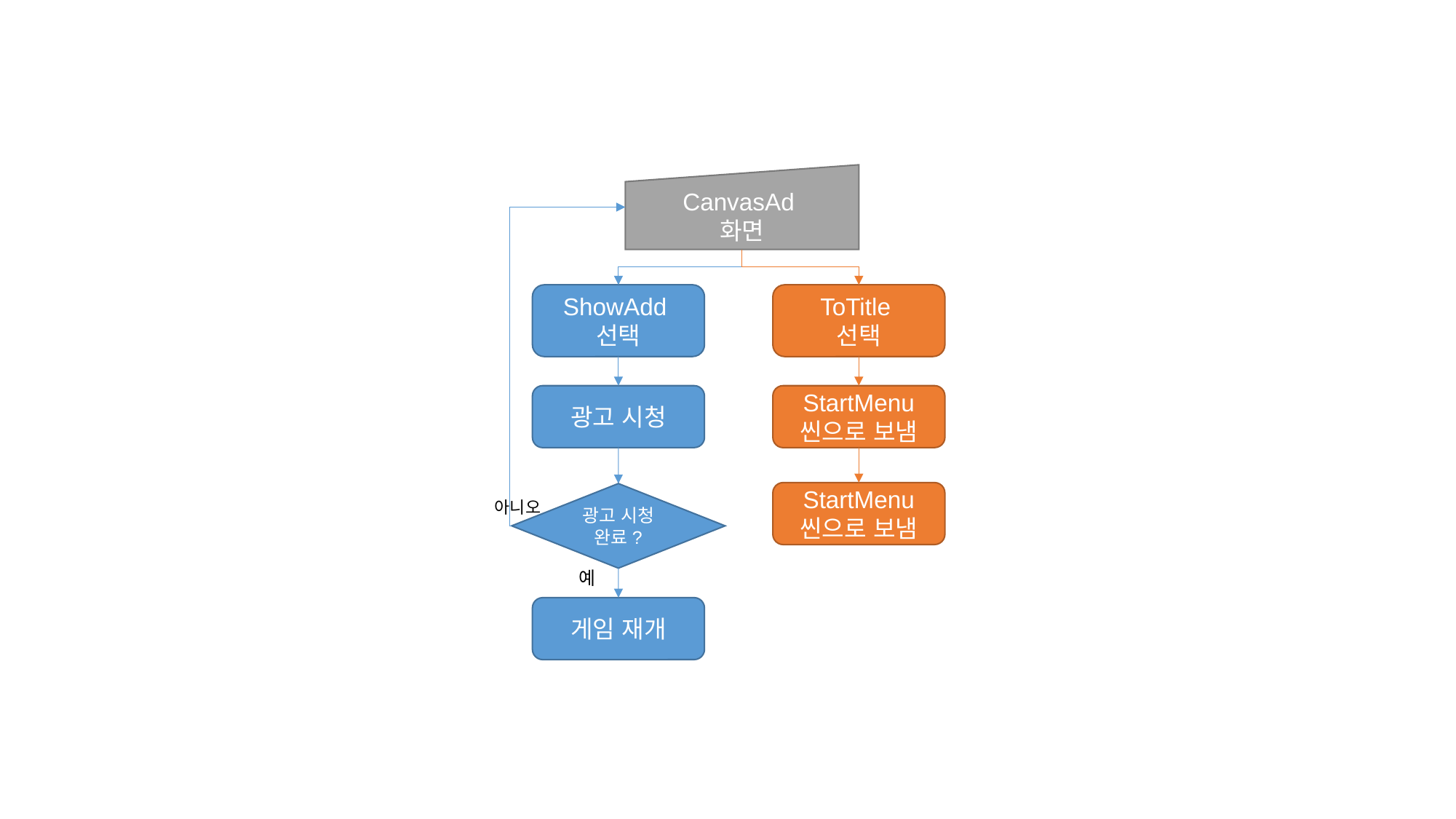

CanvasAd
화면
ShowAdd
선택
ToTitle
선택
광고 시청
StartMenu
씬으로 보냄
StartMenu
씬으로 보냄
광고 시청 완료?
아니오
예
게임 재개